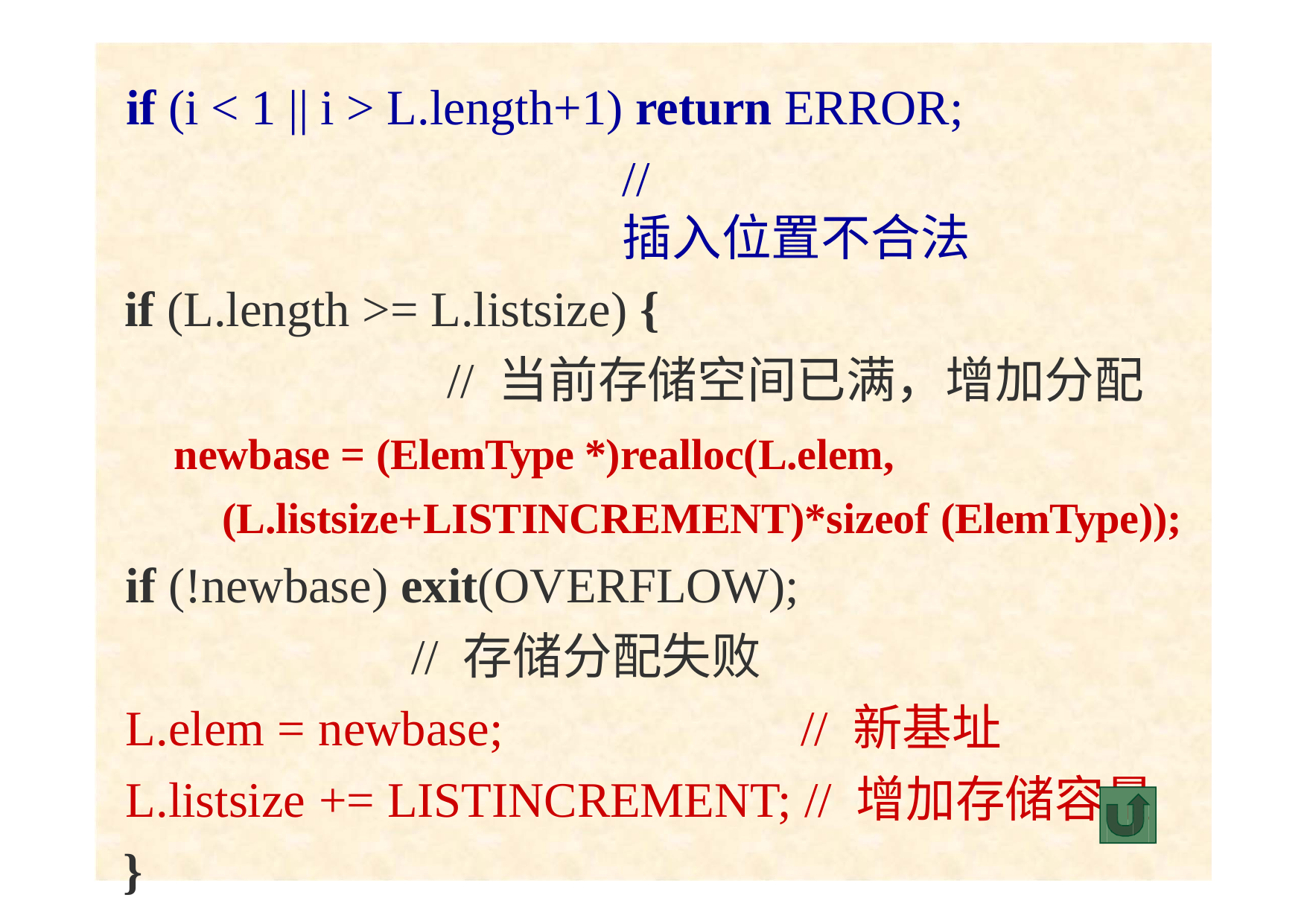

# if (i < 1 || i > L.length+1) return ERROR;
//	插入位置不合法
if (L.length >= L.listsize) {
// 当前存储空间已满，增加分配
newbase = (ElemType *)realloc(L.elem,  (L.listsize+LISTINCREMENT)*sizeof (ElemType));
if (!newbase) exit(OVERFLOW);
// 存储分配失败
L.elem = newbase;	// 新基址
L.listsize += LISTINCREMENT; // 增加存储容量
}